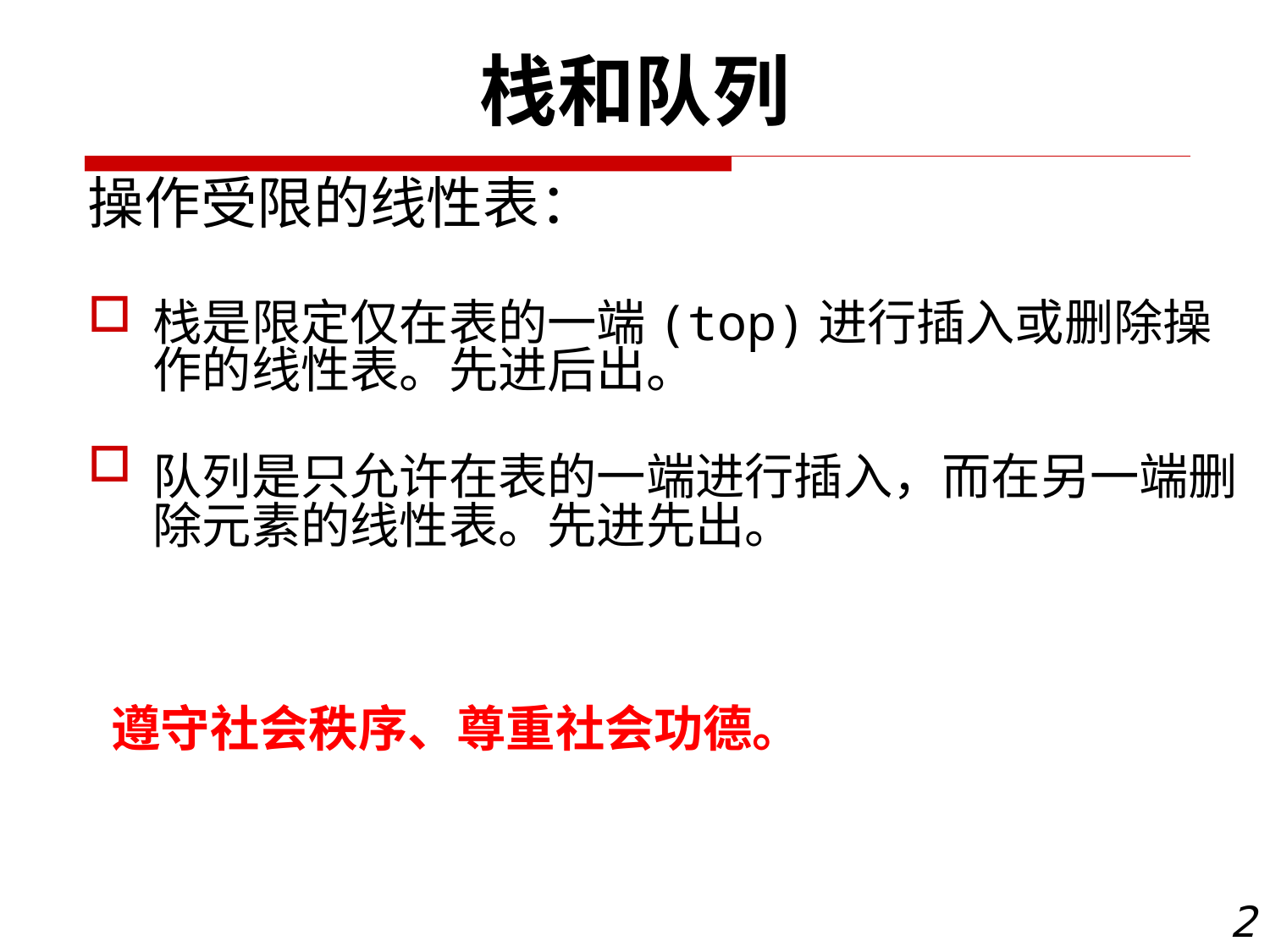

栈和队列
操作受限的线性表：
栈是限定仅在表的一端(top)进行插入或删除操作的线性表。先进后出。
队列是只允许在表的一端进行插入，而在另一端删除元素的线性表。先进先出。

遵守社会秩序、尊重社会功德。
2